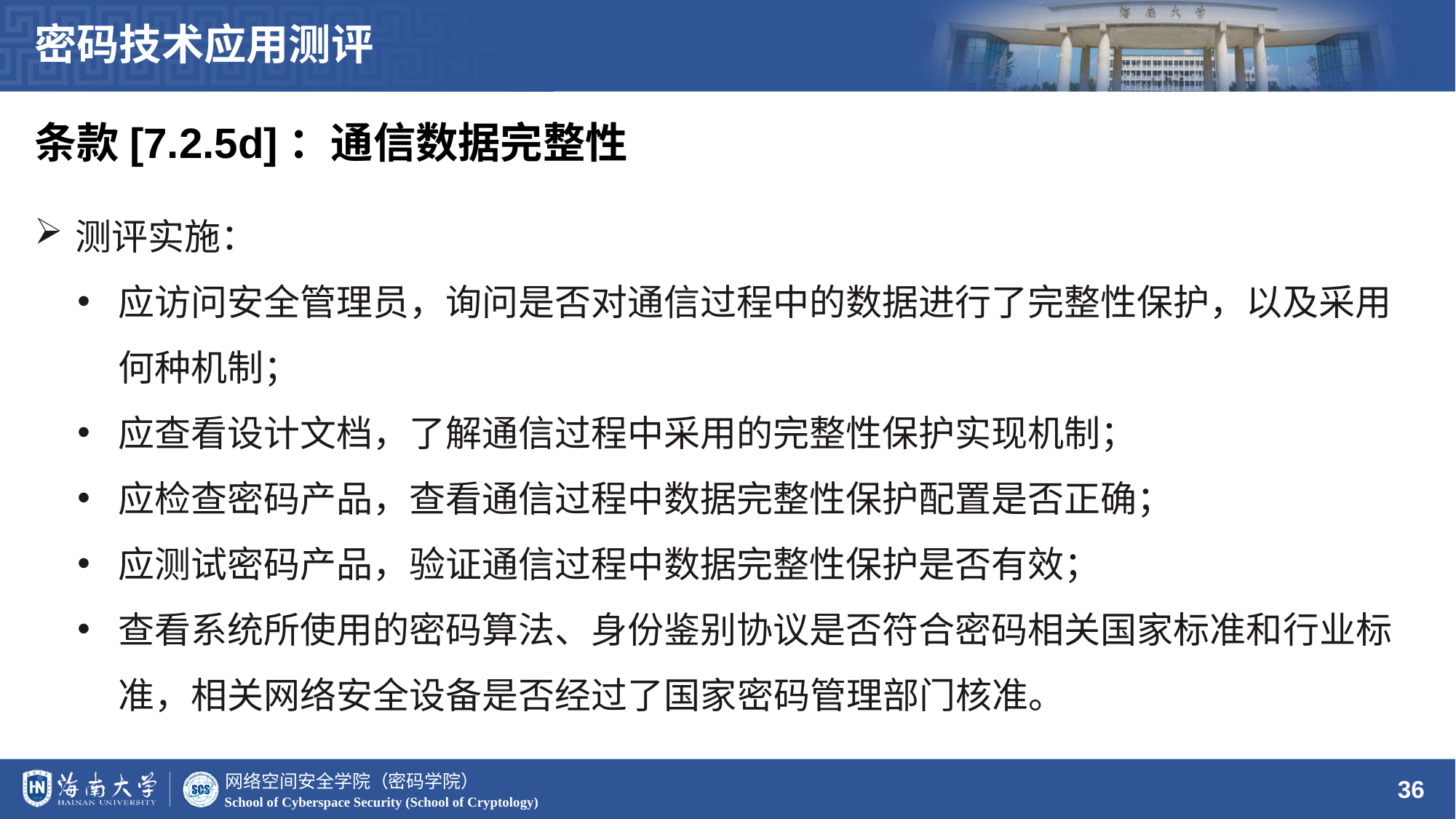

密码技术应用测评
条款[7.2.5d]：通信数据完整性
测评实施：
应访问安全管理员，询问是否对通信过程中的数据进行了完整性保护，以及采用何种机制；
应查看设计文档，了解通信过程中采用的完整性保护实现机制；
应检查密码产品，查看通信过程中数据完整性保护配置是否正确；
应测试密码产品，验证通信过程中数据完整性保护是否有效；
查看系统所使用的密码算法、身份鉴别协议是否符合密码相关国家标准和行业标准，相关网络安全设备是否经过了国家密码管理部门核准。
36